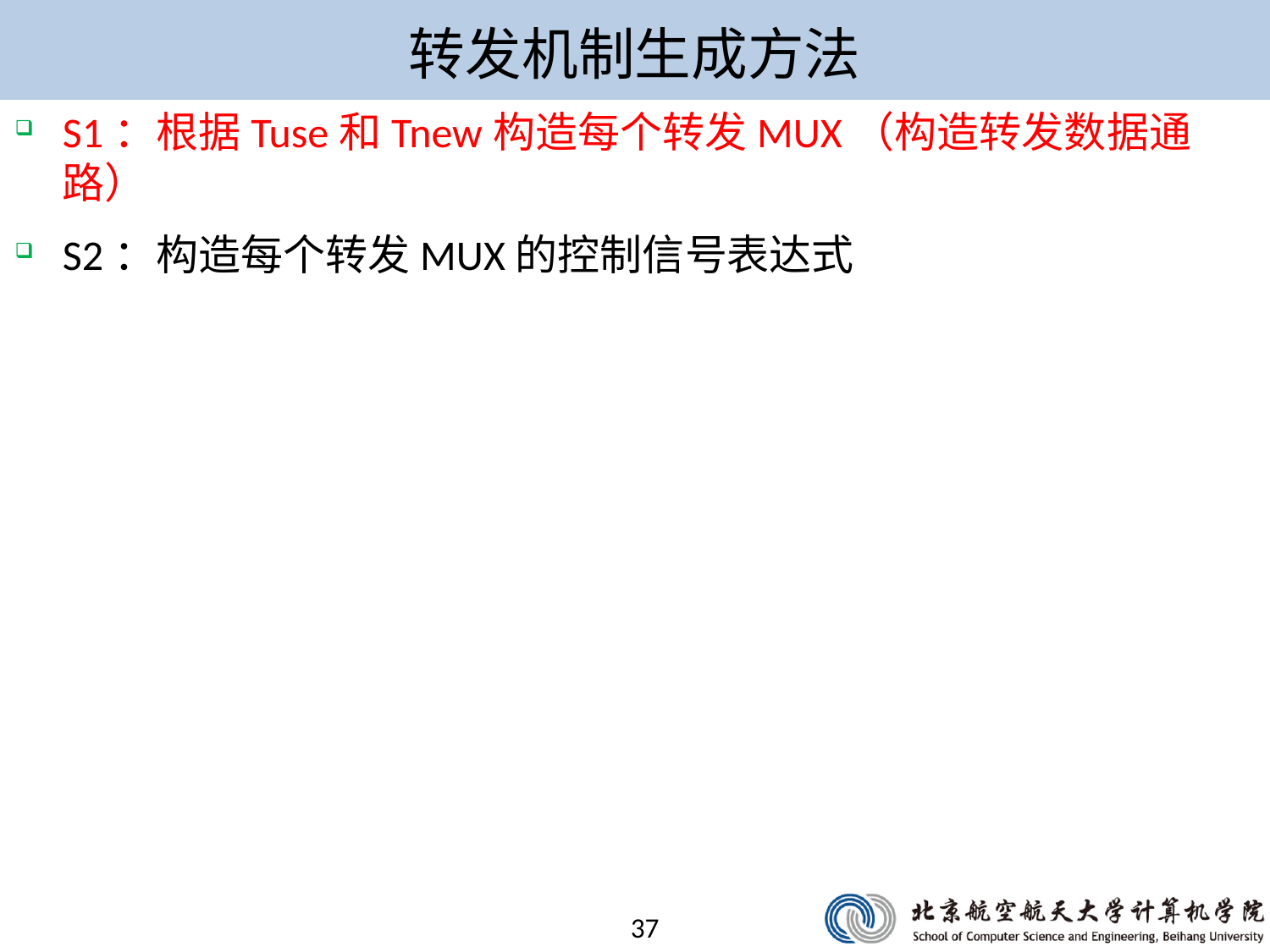

# 转发机制生成方法
S1：根据Tuse和Tnew构造每个转发MUX（构造转发数据通路）
S2：构造每个转发MUX的控制信号表达式
37